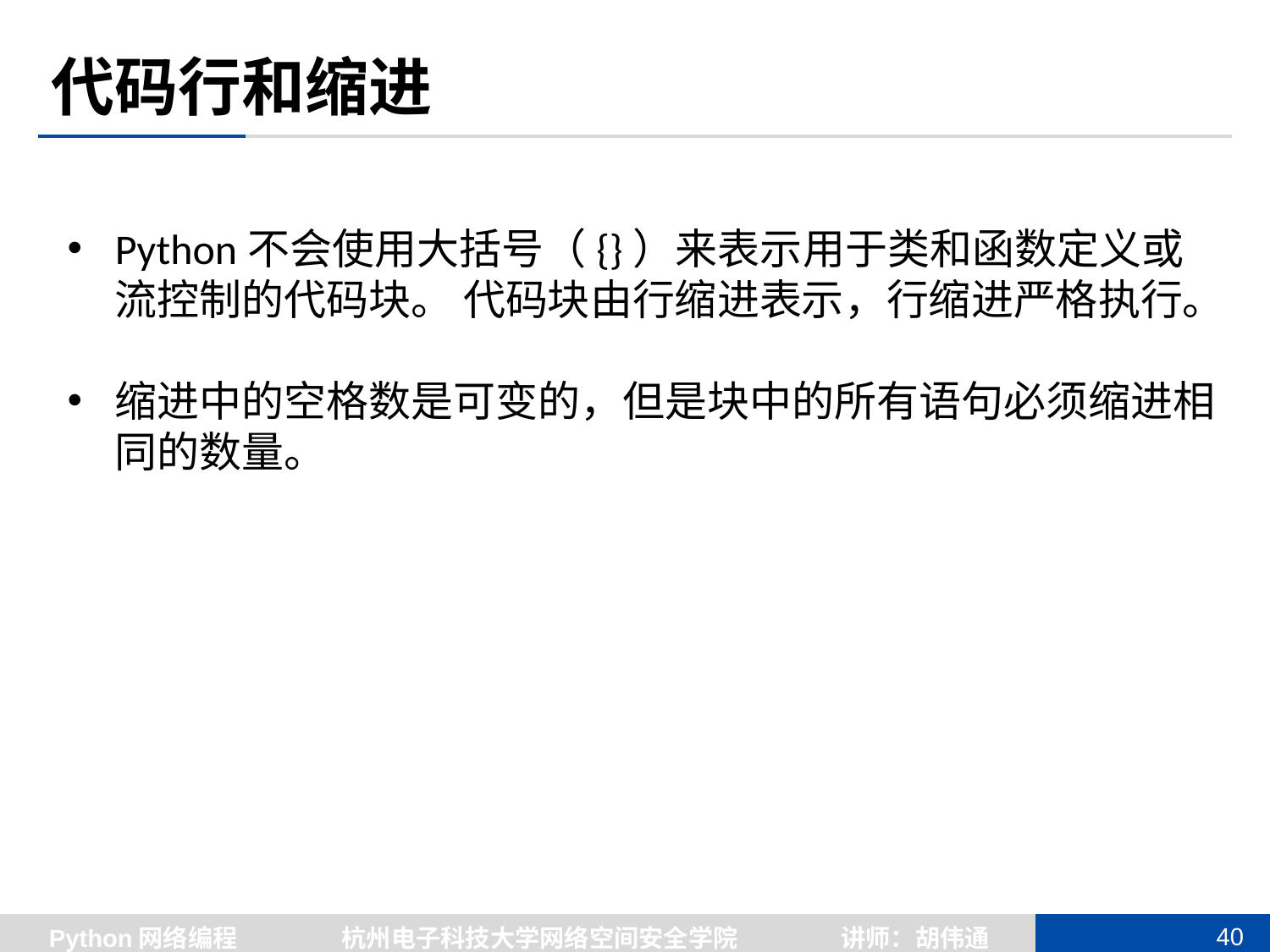

# 代码行和缩进
Python不会使用大括号（{}）来表示用于类和函数定义或流控制的代码块。 代码块由行缩进表示，行缩进严格执行。

缩进中的空格数是可变的，但是块中的所有语句必须缩进相同的数量。